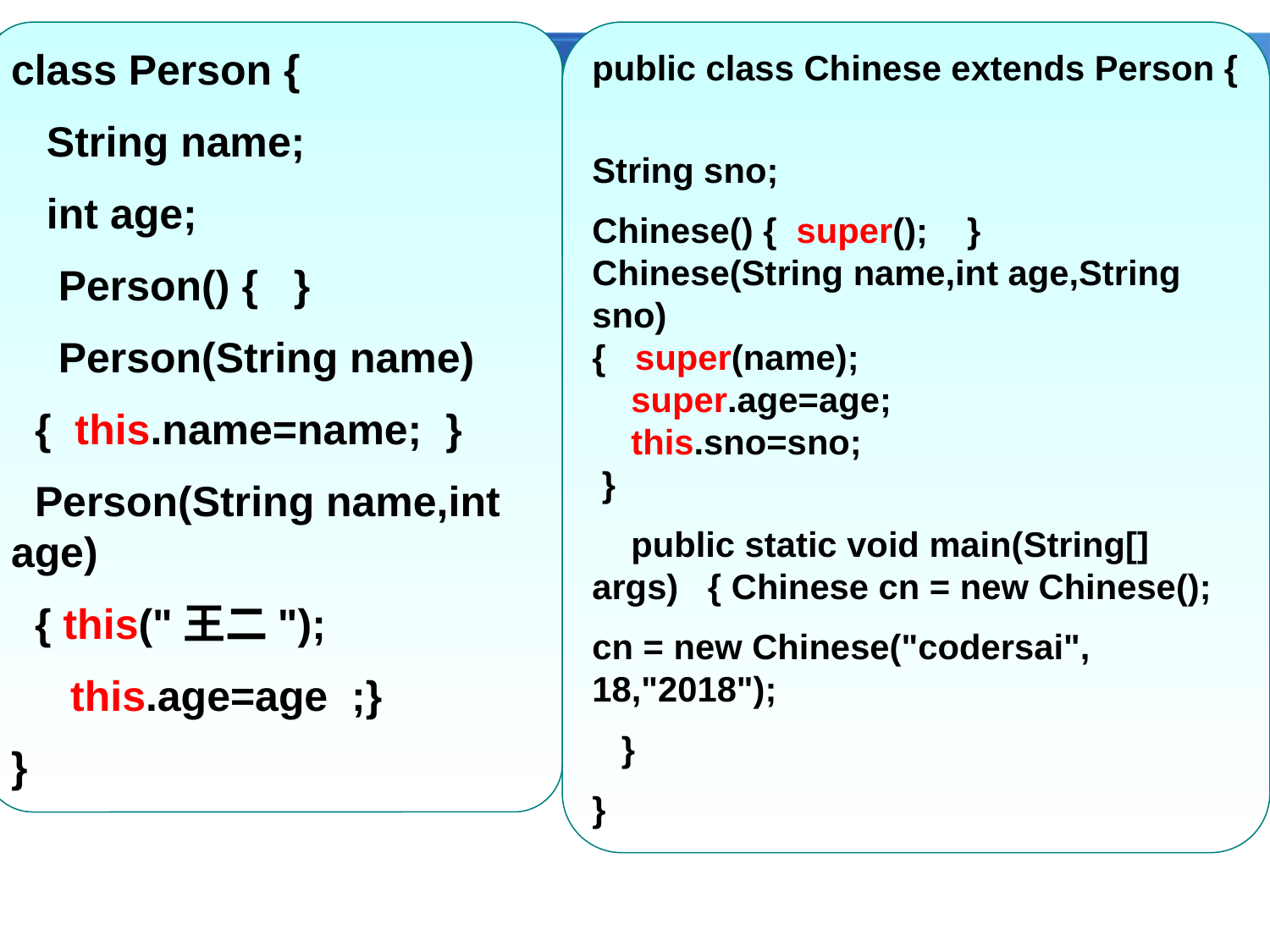

class Person {
   String name;
   int age;
    Person() {   }
    Person(String name)
  {  this.name=name;  }
  Person(String name,int age)
  { this("王二");
     this.age=age  ;}
}
public class Chinese extends Person {
String sno;
Chinese() {  super();    }     Chinese(String name,int age,String sno)
{   super(name);
    super.age=age;
    this.sno=sno;
 }
    public static void main(String[] args)   { Chinese cn = new Chinese();
cn = new Chinese("codersai", 18,"2018");
   }
}